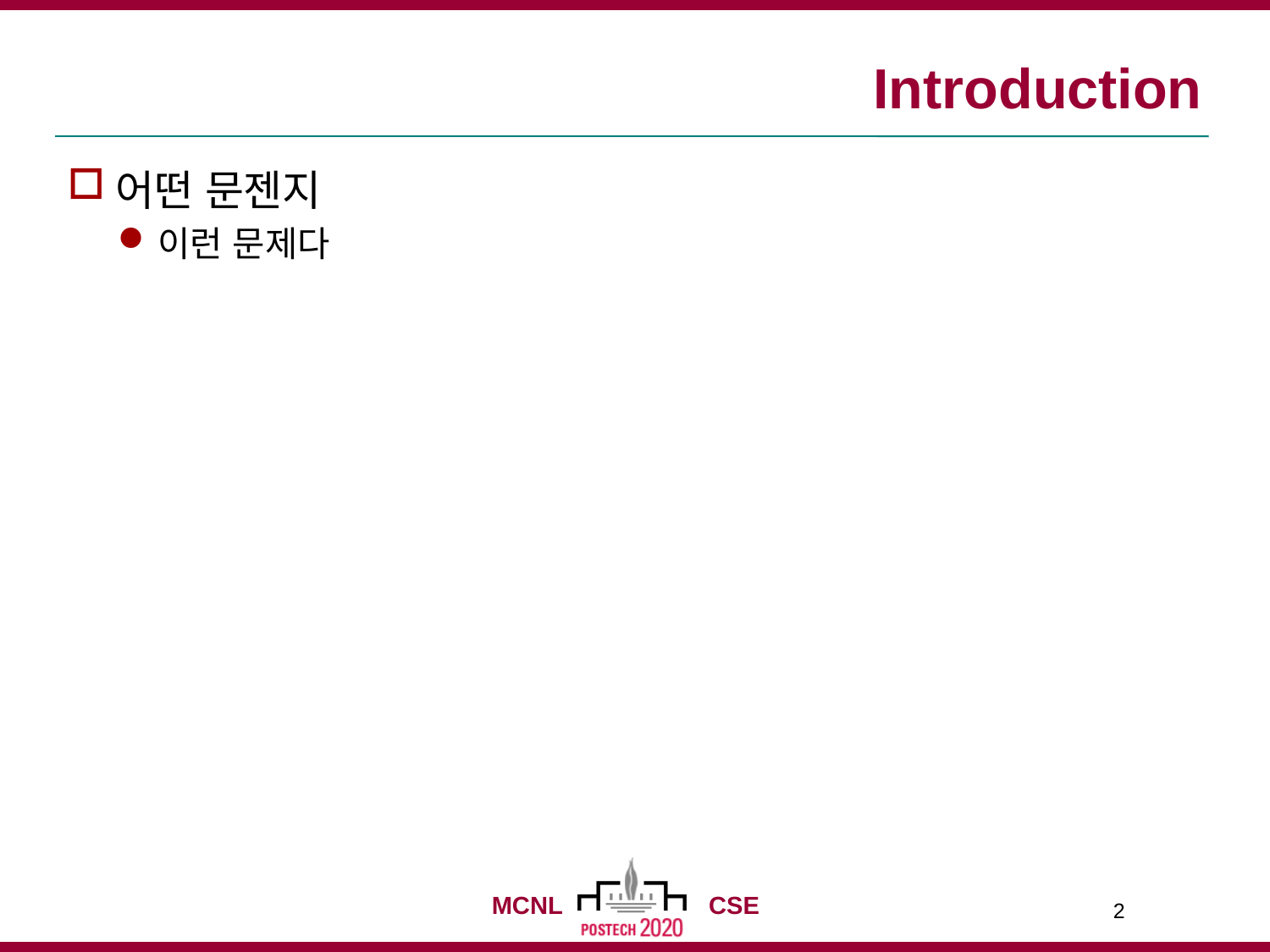

# Introduction
어떤 문젠지
이런 문제다
2